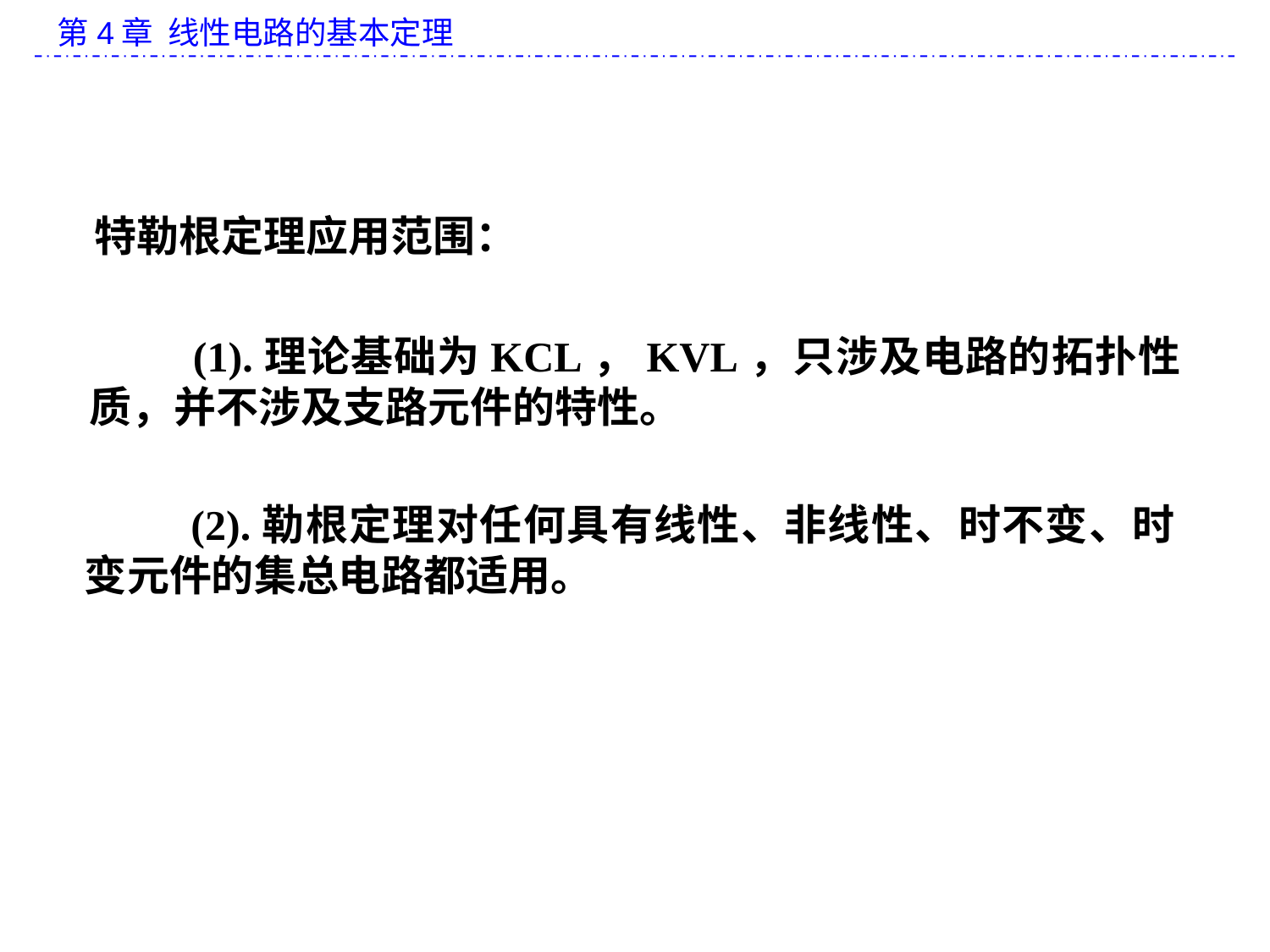

特勒根定理应用范围：
         (1).理论基础为KCL，KVL，只涉及电路的拓扑性质，并不涉及支路元件的特性。
         (2).勒根定理对任何具有线性、非线性、时不变、时变元件的集总电路都适用。